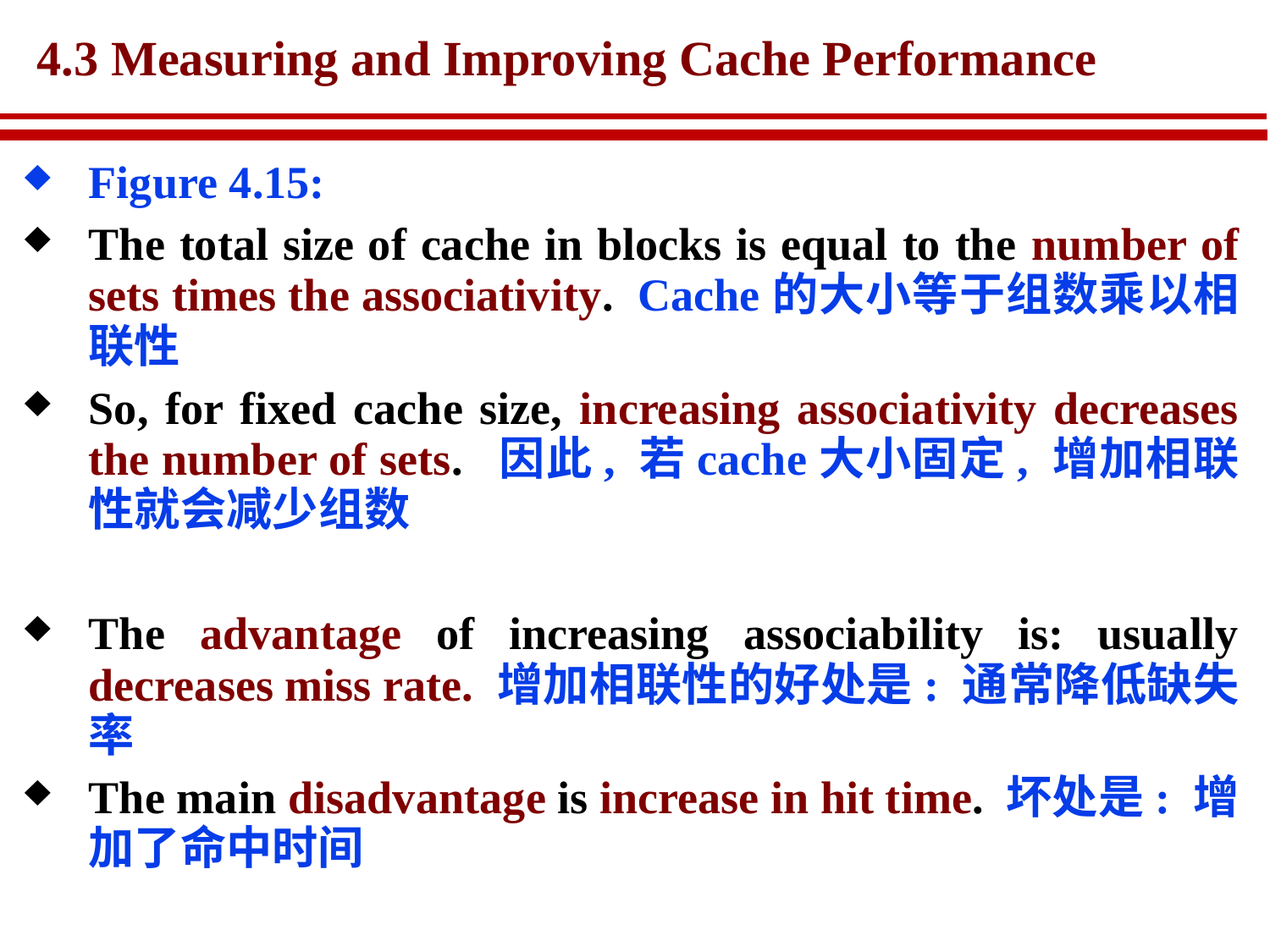

# 4.3 Measuring and Improving Cache Performance
Figure 4.15:
The total size of cache in blocks is equal to the number of sets times the associativity.  Cache的大小等于组数乘以相联性
So, for fixed cache size, increasing associativity decreases the number of sets.  因此, 若cache大小固定, 增加相联性就会减少组数

The advantage of increasing associability is: usually decreases miss rate. 增加相联性的好处是: 通常降低缺失率
The main disadvantage is increase in hit time. 坏处是: 增加了命中时间